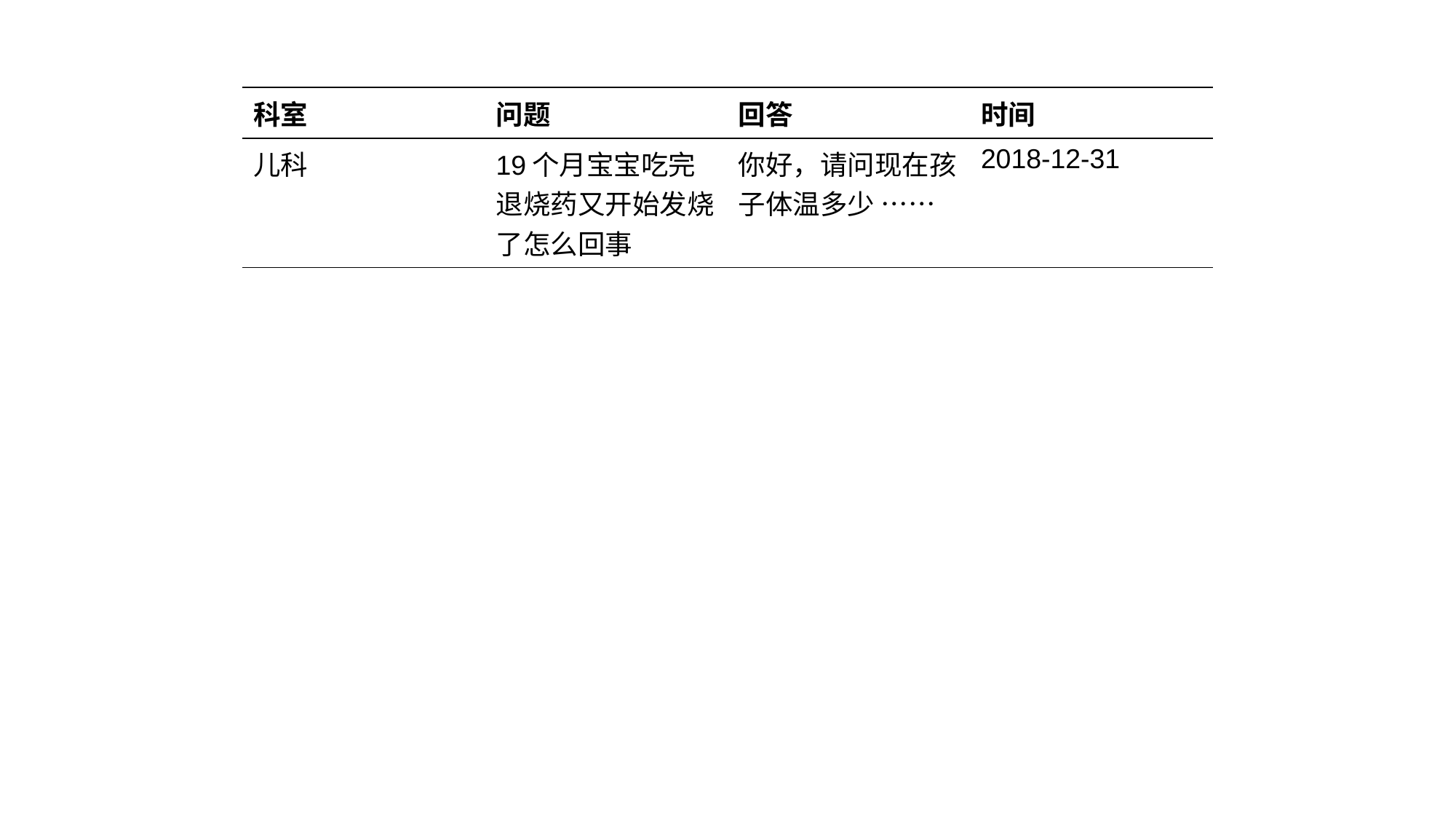

| 科室 | 问题 | 回答 | 时间 |
| --- | --- | --- | --- |
| 儿科 | 19个月宝宝吃完退烧药又开始发烧了怎么回事 | 你好，请问现在孩子体温多少 …… | 2018-12-31 |